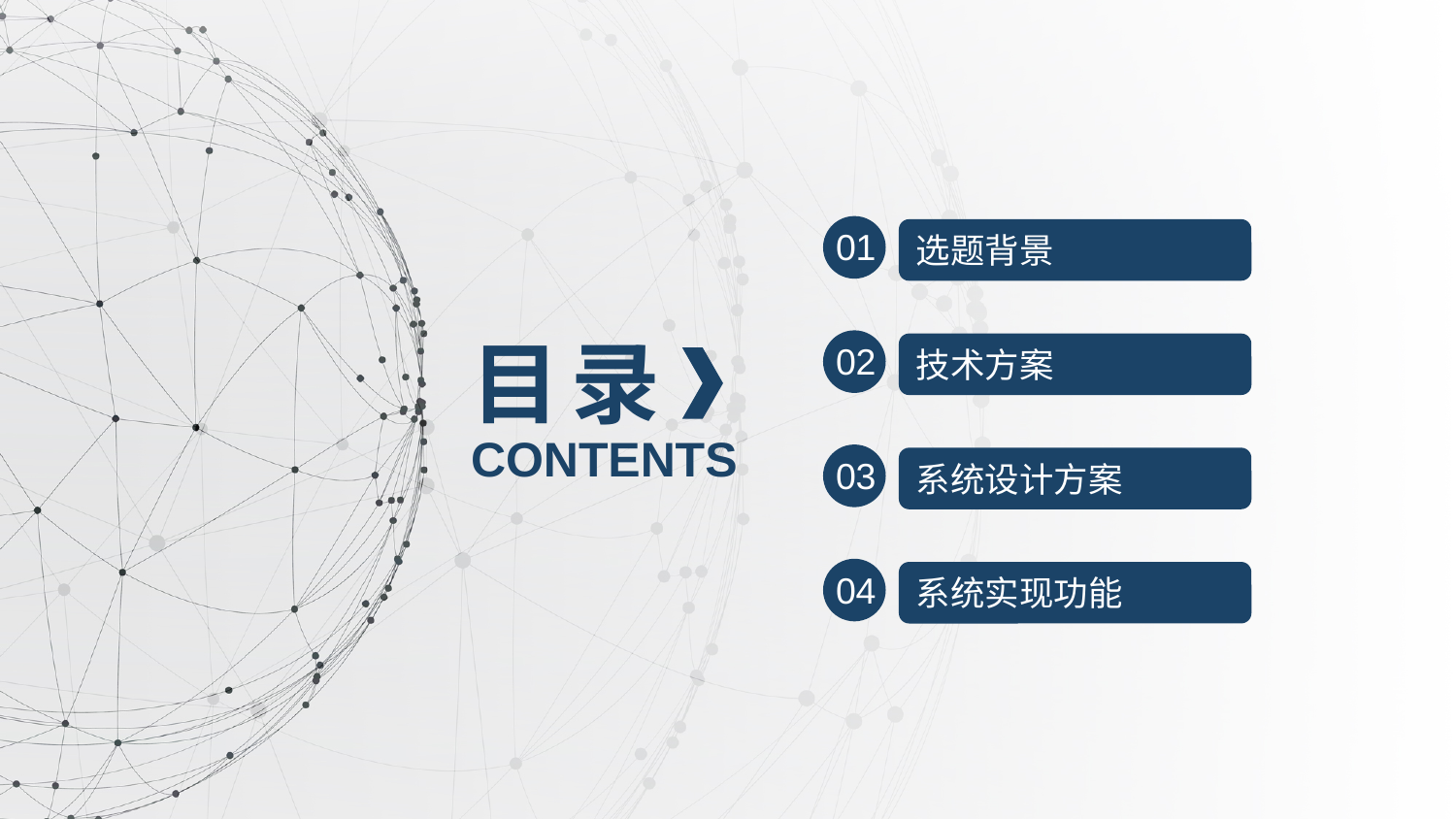

01
选题背景
目 录

02
技术方案

CONTENTS

03
系统设计方案

04
系统实现功能